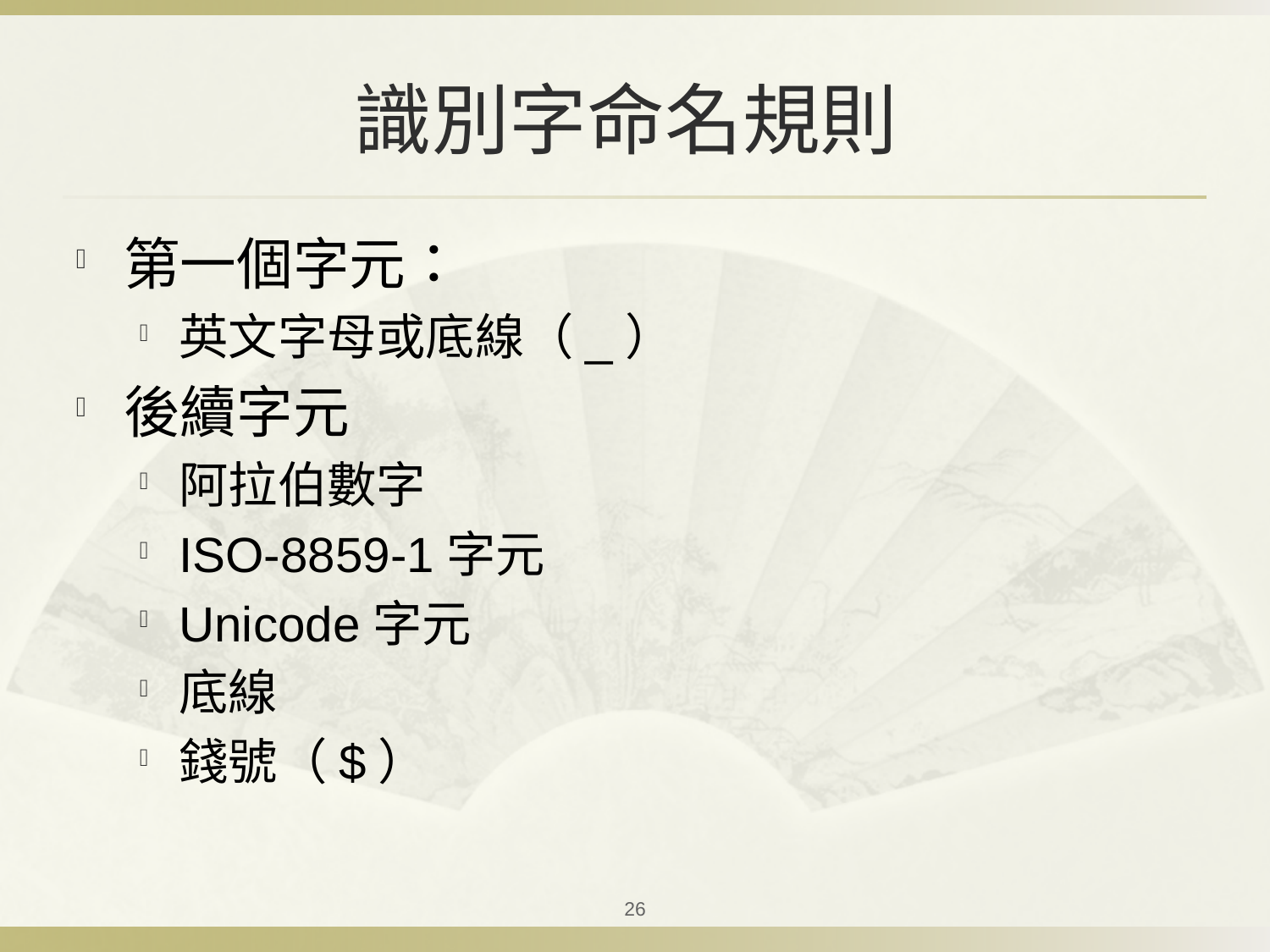

# 識別字命名規則
第一個字元：
英文字母或底線（_）
後續字元
阿拉伯數字
ISO-8859-1字元
Unicode字元
底線
錢號（$）
26